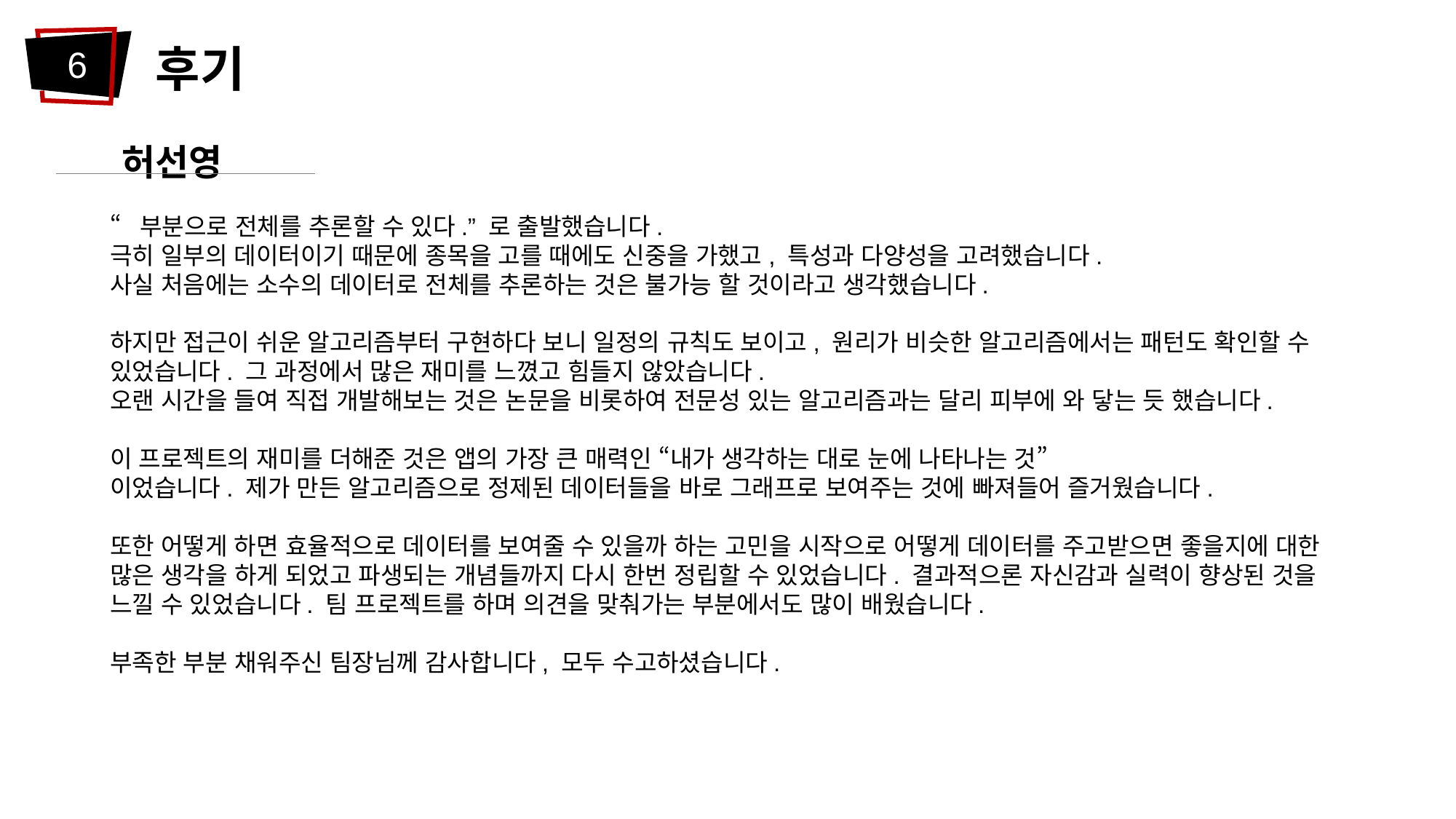

후기
6
허선영
“부분으로 전체를 추론할 수 있다.” 로 출발했습니다.
극히 일부의 데이터이기 때문에 종목을 고를 때에도 신중을 가했고, 특성과 다양성을 고려했습니다.
사실 처음에는 소수의 데이터로 전체를 추론하는 것은 불가능 할 것이라고 생각했습니다.

하지만 접근이 쉬운 알고리즘부터 구현하다 보니 일정의 규칙도 보이고, 원리가 비슷한 알고리즘에서는 패턴도 확인할 수 있었습니다. 그 과정에서 많은 재미를 느꼈고 힘들지 않았습니다.
오랜 시간을 들여 직접 개발해보는 것은 논문을 비롯하여 전문성 있는 알고리즘과는 달리 피부에 와 닿는 듯 했습니다.

이 프로젝트의 재미를 더해준 것은 앱의 가장 큰 매력인 “내가 생각하는 대로 눈에 나타나는 것”
이었습니다. 제가 만든 알고리즘으로 정제된 데이터들을 바로 그래프로 보여주는 것에 빠져들어 즐거웠습니다.

또한 어떻게 하면 효율적으로 데이터를 보여줄 수 있을까 하는 고민을 시작으로 어떻게 데이터를 주고받으면 좋을지에 대한 많은 생각을 하게 되었고 파생되는 개념들까지 다시 한번 정립할 수 있었습니다. 결과적으론 자신감과 실력이 향상된 것을 느낄 수 있었습니다. 팀 프로젝트를 하며 의견을 맞춰가는 부분에서도 많이 배웠습니다.

부족한 부분 채워주신 팀장님께 감사합니다, 모두 수고하셨습니다.